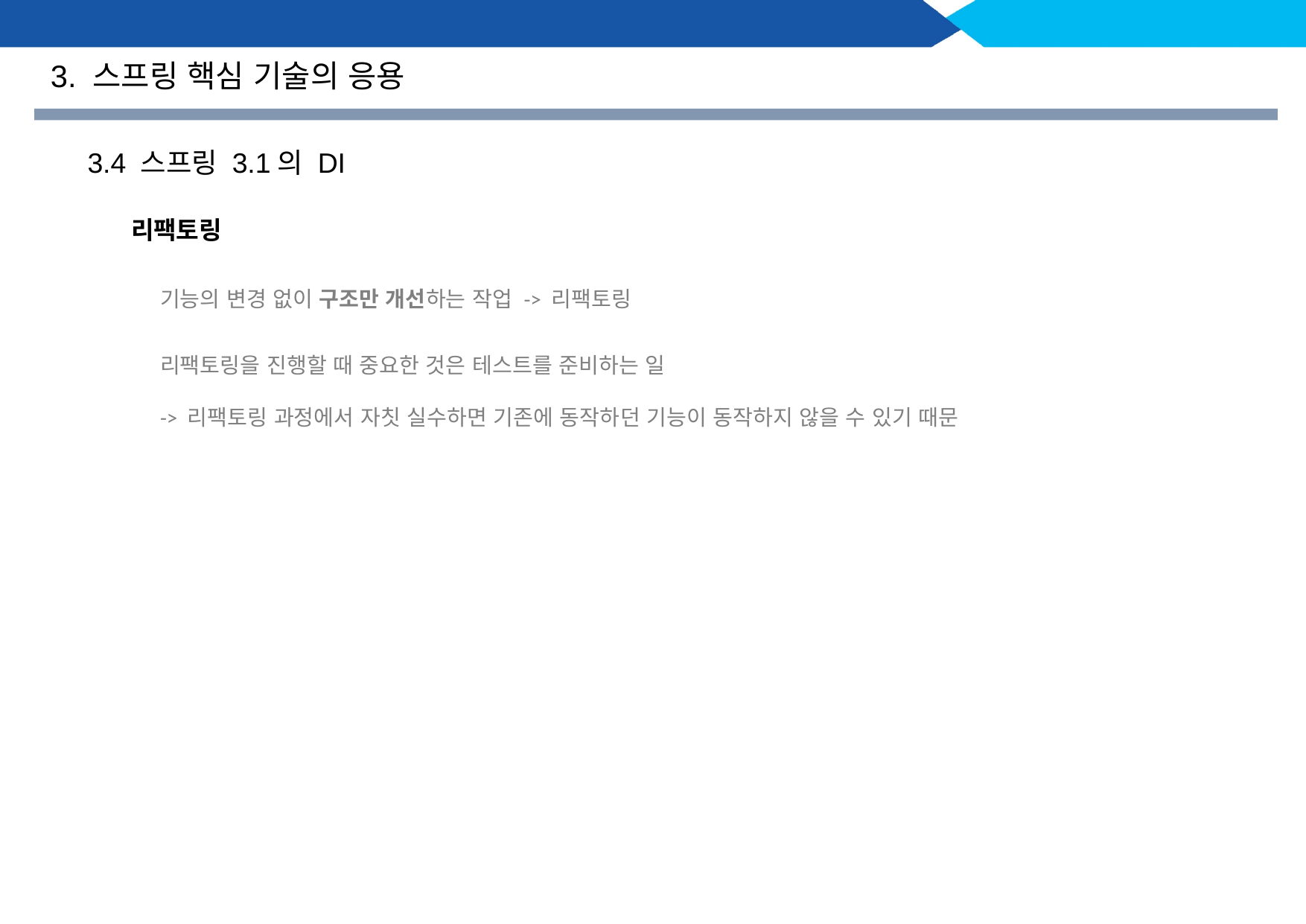

3. 스프링 핵심 기술의 응용
3.4 스프링 3.1의 DI
리팩토링
기능의 변경 없이 구조만 개선하는 작업 -> 리팩토링
리팩토링을 진행할 때 중요한 것은 테스트를 준비하는 일

-> 리팩토링 과정에서 자칫 실수하면 기존에 동작하던 기능이 동작하지 않을 수 있기 때문